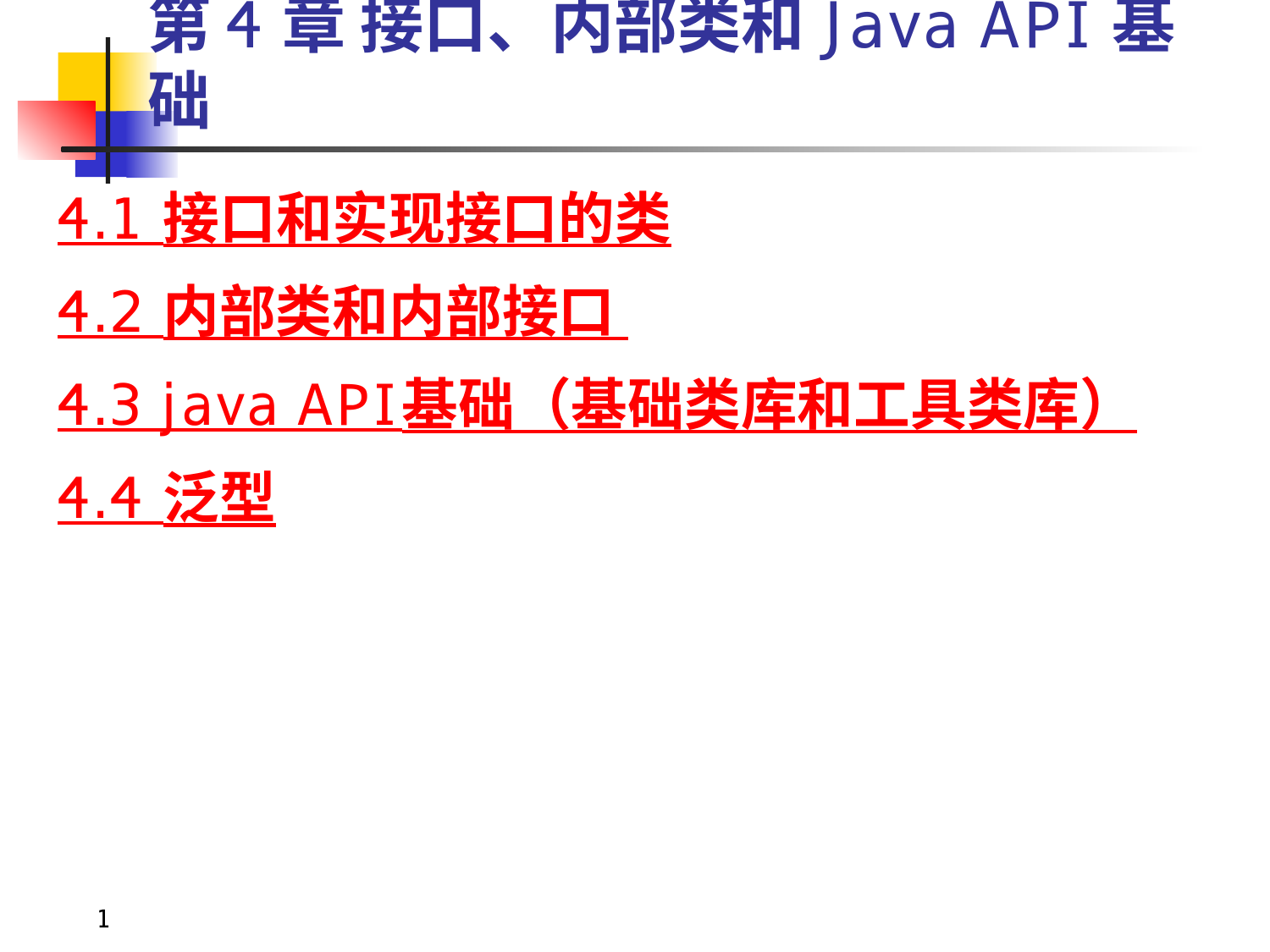

# 第4章 接口、内部类和Java API基础
4.1 接口和实现接口的类
4.2 内部类和内部接口
4.3 java API基础（基础类库和工具类库）
4.4 泛型
1